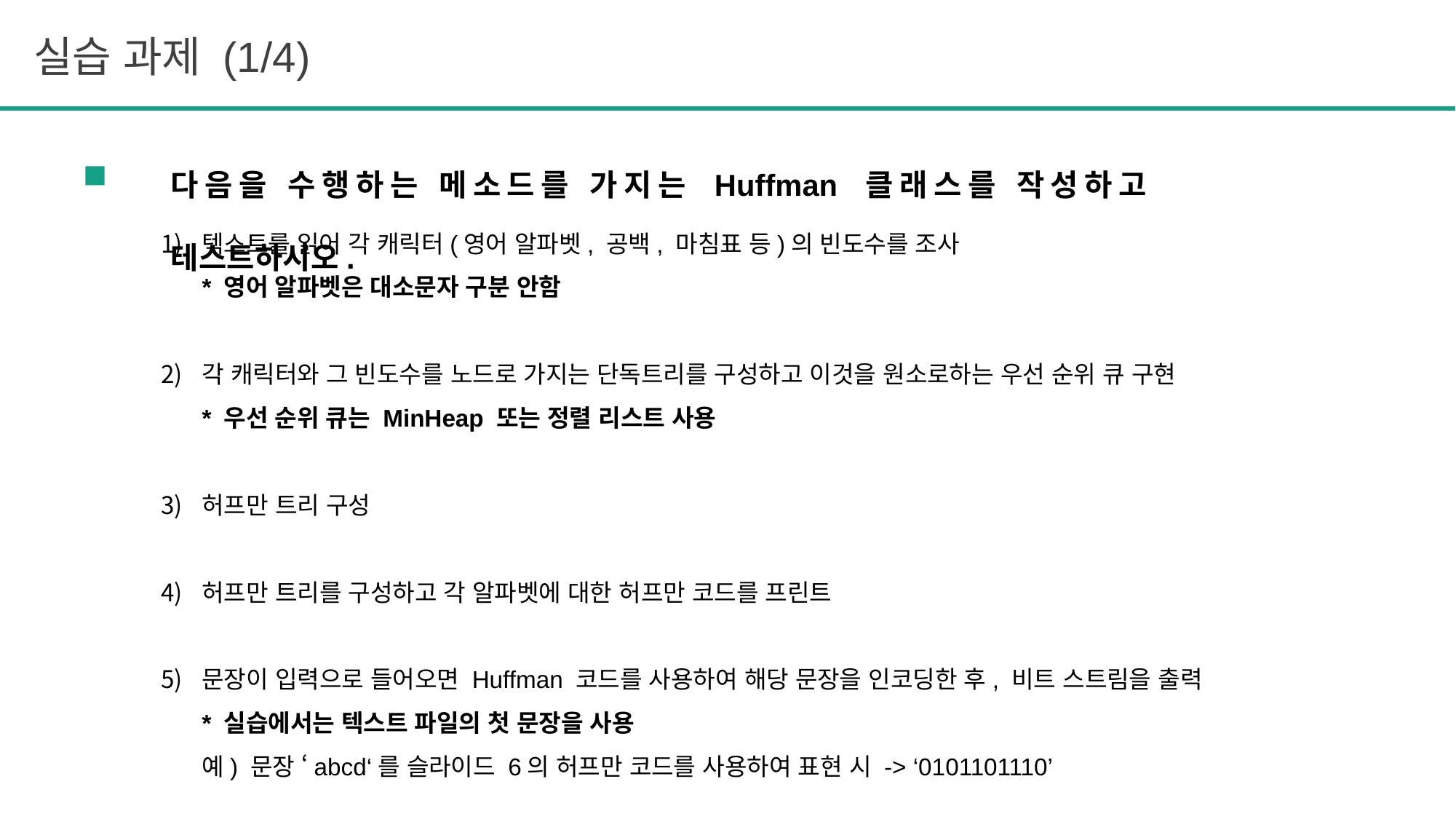

실습 과제 (1/4)
다음을 수행하는 메소드를 가지는 Huffman 클래스를 작성하고 테스트하시오.

텍스트를 읽어 각 캐릭터(영어 알파벳, 공백, 마침표 등)의 빈도수를 조사
* 영어 알파벳은 대소문자 구분 안함

각 캐릭터와 그 빈도수를 노드로 가지는 단독트리를 구성하고 이것을 원소로하는 우선 순위 큐 구현
* 우선 순위 큐는 MinHeap 또는 정렬 리스트 사용

허프만 트리 구성

허프만 트리를 구성하고 각 알파벳에 대한 허프만 코드를 프린트

문장이 입력으로 들어오면 Huffman 코드를 사용하여 해당 문장을 인코딩한 후, 비트 스트림을 출력
* 실습에서는 텍스트 파일의 첫 문장을 사용
예) 문장 ‘abcd‘를 슬라이드 6의 허프만 코드를 사용하여 표현 시 -> ‘0101101110’